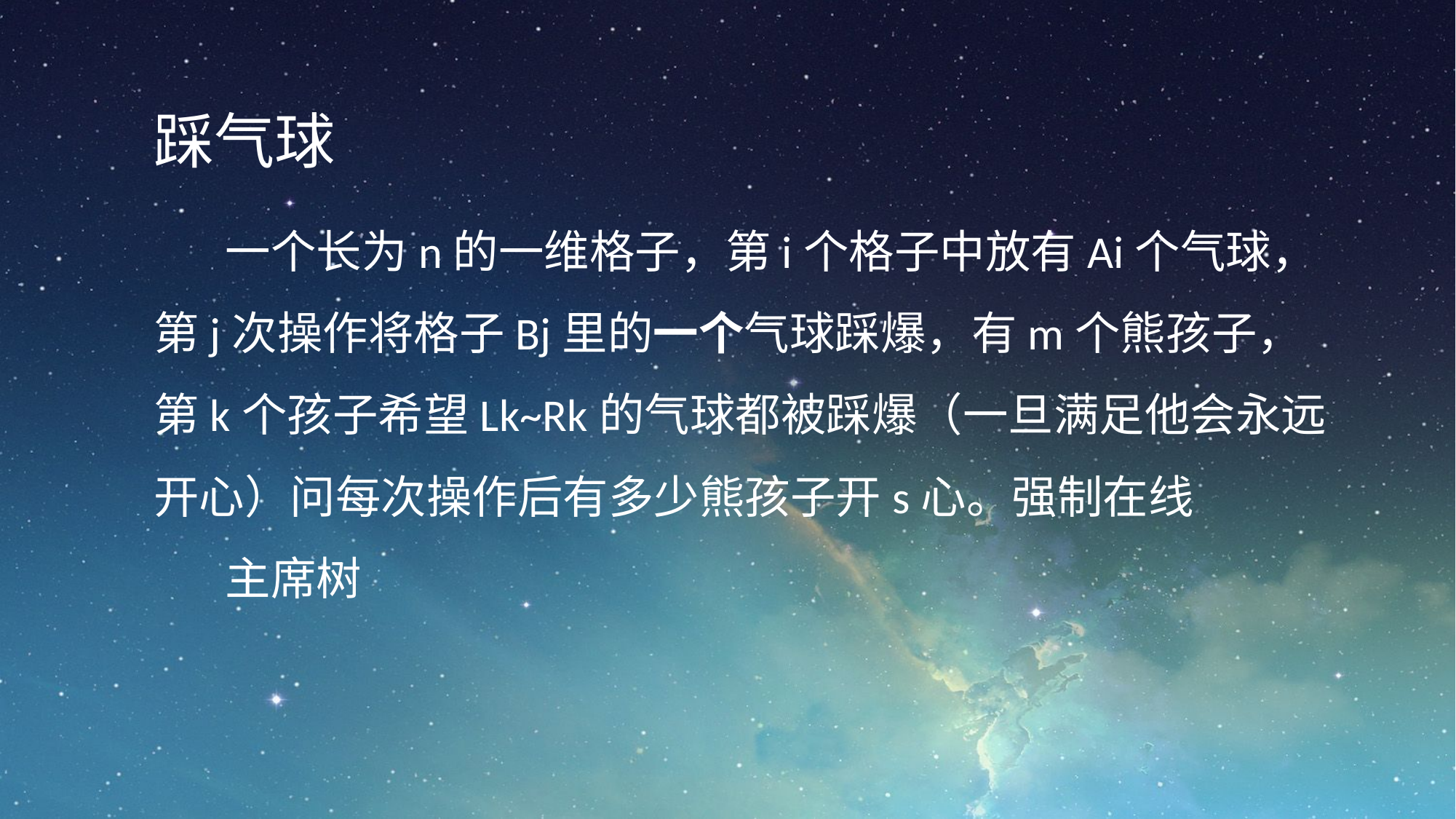

踩气球
一个长为n的一维格子，第i个格子中放有Ai个气球，第j次操作将格子Bj里的一个气球踩爆，有m个熊孩子，第k个孩子希望Lk~Rk的气球都被踩爆（一旦满足他会永远开心）问每次操作后有多少熊孩子开s心。强制在线
主席树